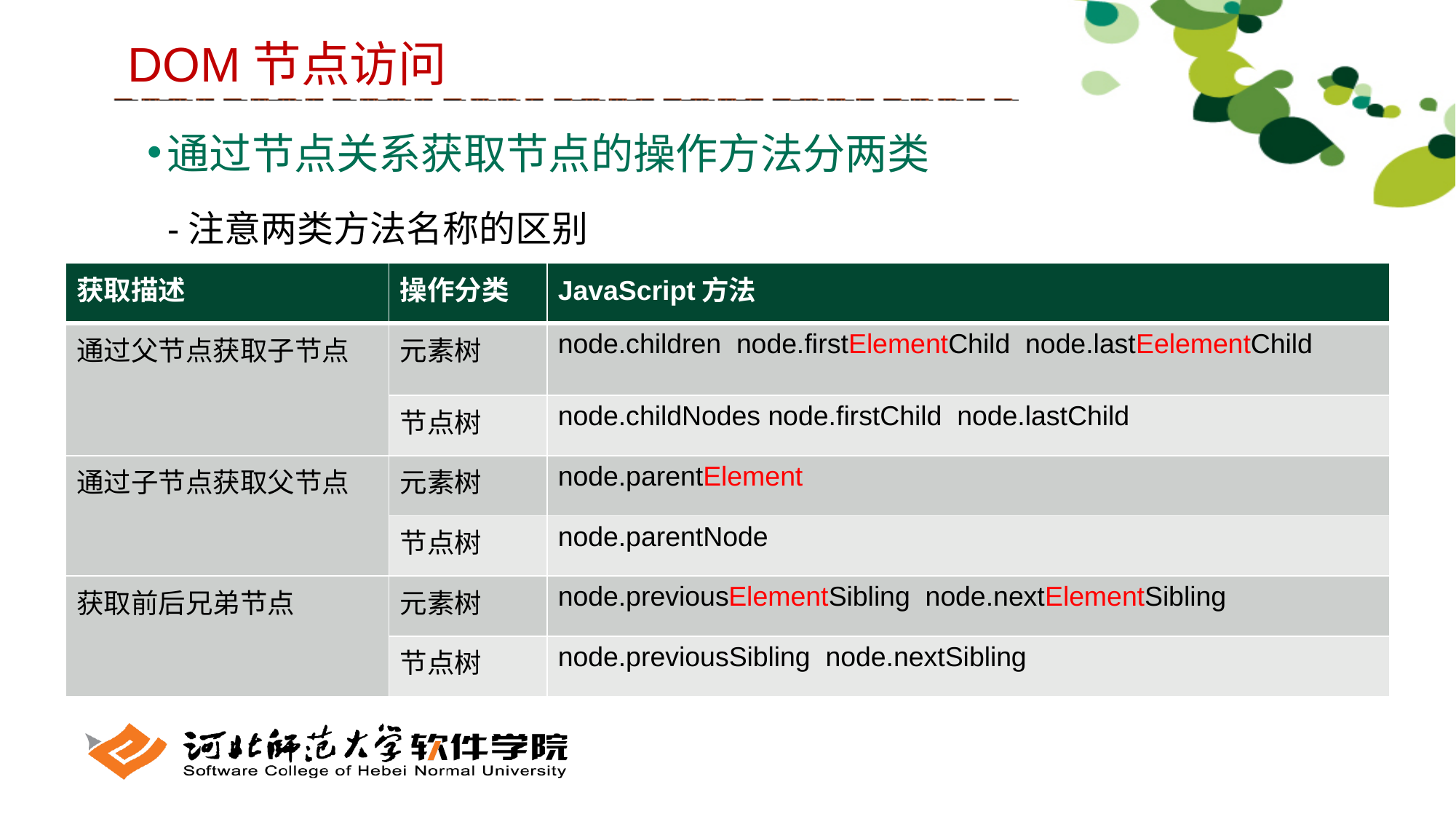

DOM节点访问
通过节点关系获取节点的操作方法分两类
-注意两类方法名称的区别
| 获取描述 | 操作分类 | JavaScript方法 |
| --- | --- | --- |
| 通过父节点获取子节点 | 元素树 | node.children node.firstElementChild node.lastEelementChild |
|  | 节点树 | node.childNodes node.firstChild node.lastChild |
| 通过子节点获取父节点 | 元素树 | node.parentElement |
|  | 节点树 | node.parentNode |
| 获取前后兄弟节点 | 元素树 | node.previousElementSibling node.nextElementSibling |
|  | 节点树 | node.previousSibling node.nextSibling |